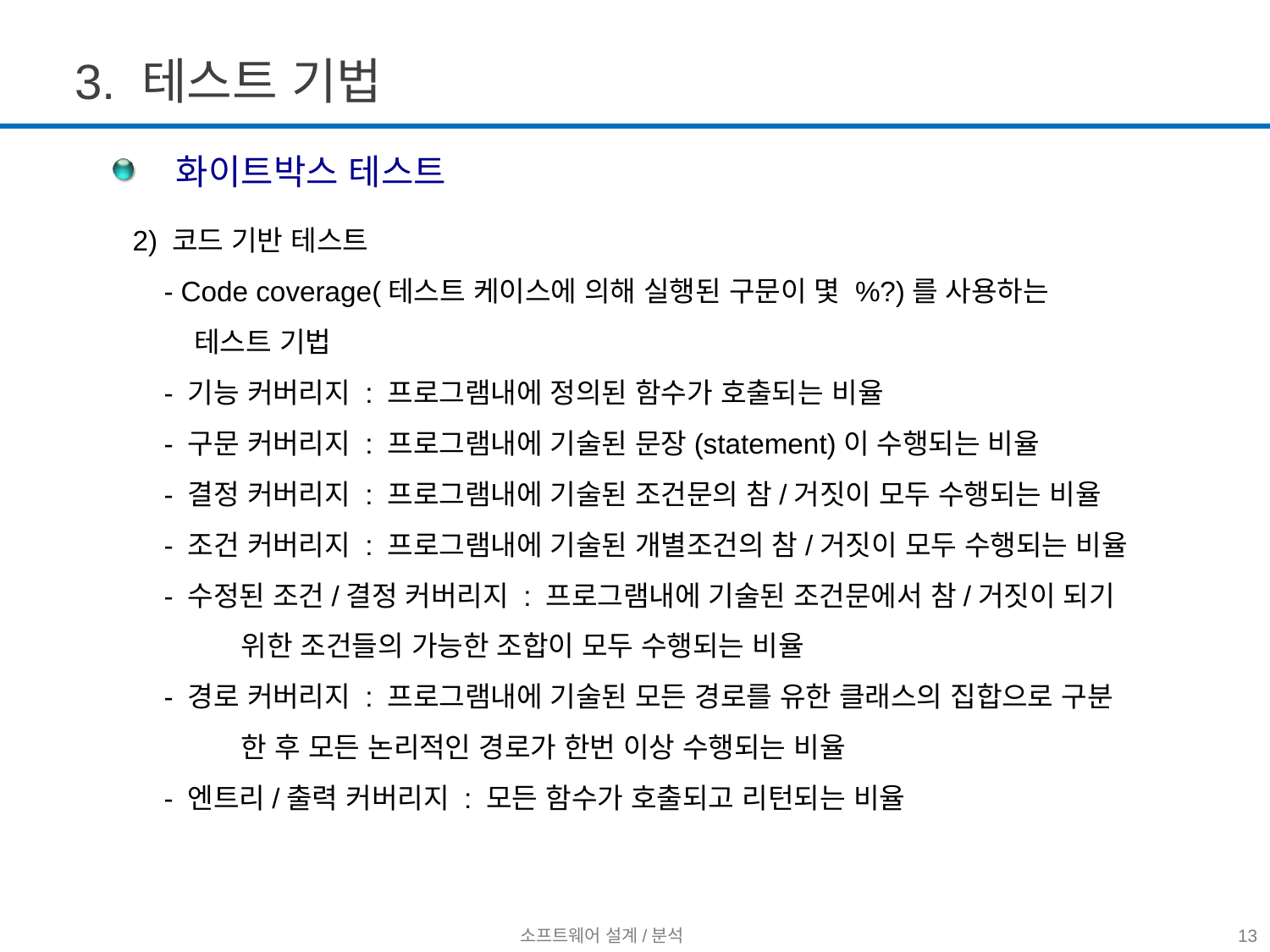

3. 테스트 기법
 화이트박스 테스트
2) 코드 기반 테스트
    - Code coverage(테스트 케이스에 의해 실행된 구문이 몇 %?)를 사용하는
       테스트 기법
    - 기능 커버리지 : 프로그램내에 정의된 함수가 호출되는 비율
    - 구문 커버리지 : 프로그램내에 기술된 문장(statement)이 수행되는 비율
    - 결정 커버리지 : 프로그램내에 기술된 조건문의 참/거짓이 모두 수행되는 비율
    - 조건 커버리지 : 프로그램내에 기술된 개별조건의 참/거짓이 모두 수행되는 비율
    - 수정된 조건/결정 커버리지 : 프로그램내에 기술된 조건문에서 참/거짓이 되기
             위한 조건들의 가능한 조합이 모두 수행되는 비율
    - 경로 커버리지 : 프로그램내에 기술된 모든 경로를 유한 클래스의 집합으로 구분
             한 후 모든 논리적인 경로가 한번 이상 수행되는 비율
    - 엔트리/출력 커버리지 : 모든 함수가 호출되고 리턴되는 비율